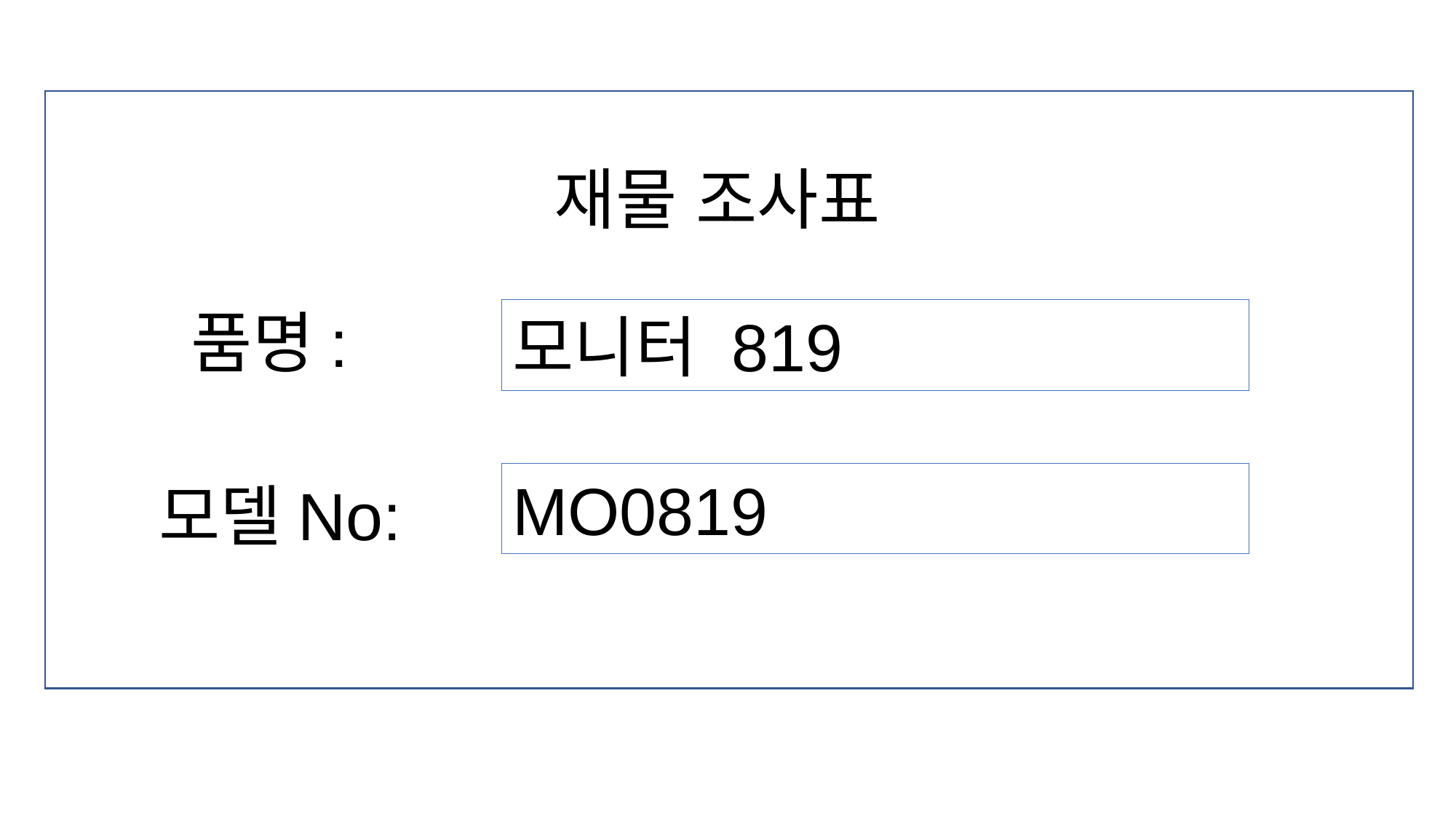

재물 조사표
품명:
모니터 819
MO0819
모델No: